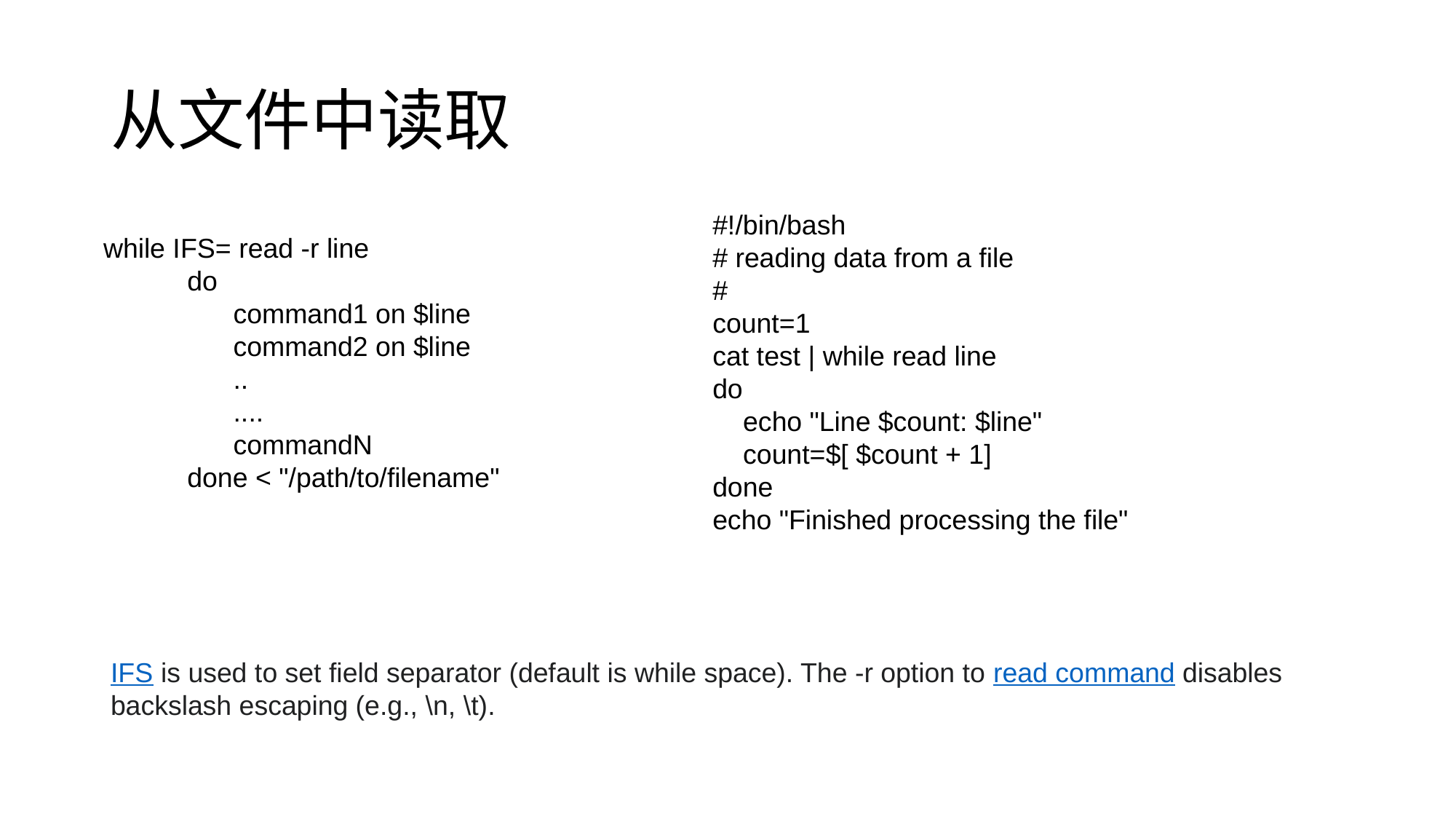

# 从文件中读取
#!/bin/bash
# reading data from a file
#
count=1
cat test | while read line
do
    echo "Line $count: $line"
    count=$[ $count + 1]
done
echo "Finished processing the file"
while IFS= read -r line
           do
                 command1 on $line
                 command2 on $line
                 ..
                 ....
                 commandN
           done < "/path/to/filename"
IFS is used to set field separator (default is while space). The -r option to read command disables backslash escaping (e.g., \n, \t).